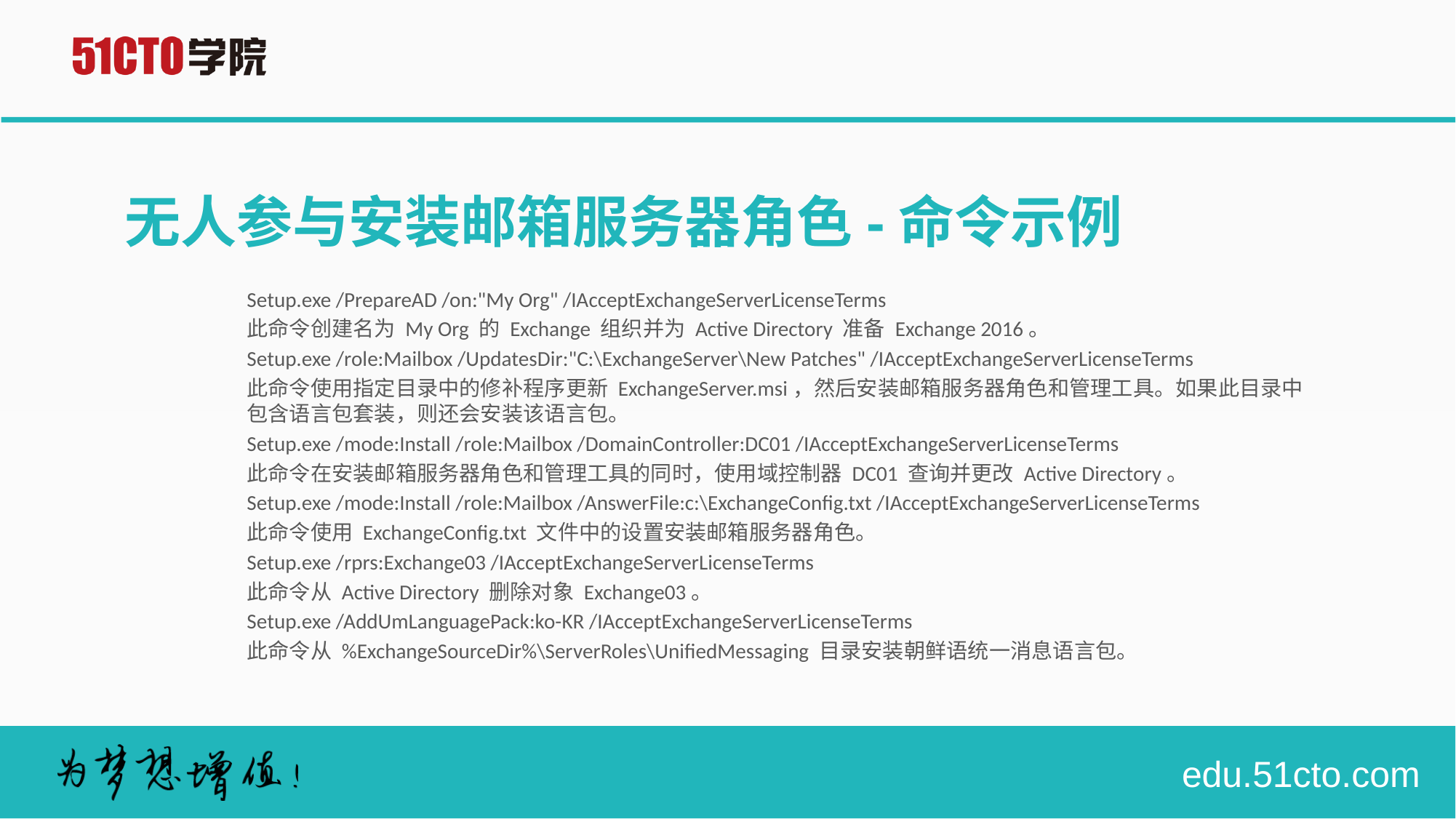

# 无人参与安装邮箱服务器角色-命令示例
Setup.exe /PrepareAD /on:"My Org" /IAcceptExchangeServerLicenseTerms
此命令创建名为 My Org 的 Exchange 组织并为 Active Directory 准备 Exchange 2016。
Setup.exe /role:Mailbox /UpdatesDir:"C:\ExchangeServer\New Patches" /IAcceptExchangeServerLicenseTerms
此命令使用指定目录中的修补程序更新 ExchangeServer.msi，然后安装邮箱服务器角色和管理工具。如果此目录中包含语言包套装，则还会安装该语言包。
Setup.exe /mode:Install /role:Mailbox /DomainController:DC01 /IAcceptExchangeServerLicenseTerms
此命令在安装邮箱服务器角色和管理工具的同时，使用域控制器 DC01 查询并更改 Active Directory。
Setup.exe /mode:Install /role:Mailbox /AnswerFile:c:\ExchangeConfig.txt /IAcceptExchangeServerLicenseTerms
此命令使用 ExchangeConfig.txt 文件中的设置安装邮箱服务器角色。
Setup.exe /rprs:Exchange03 /IAcceptExchangeServerLicenseTerms
此命令从 Active Directory 删除对象 Exchange03。
Setup.exe /AddUmLanguagePack:ko-KR /IAcceptExchangeServerLicenseTerms
此命令从 %ExchangeSourceDir%\ServerRoles\UnifiedMessaging 目录安装朝鲜语统一消息语言包。